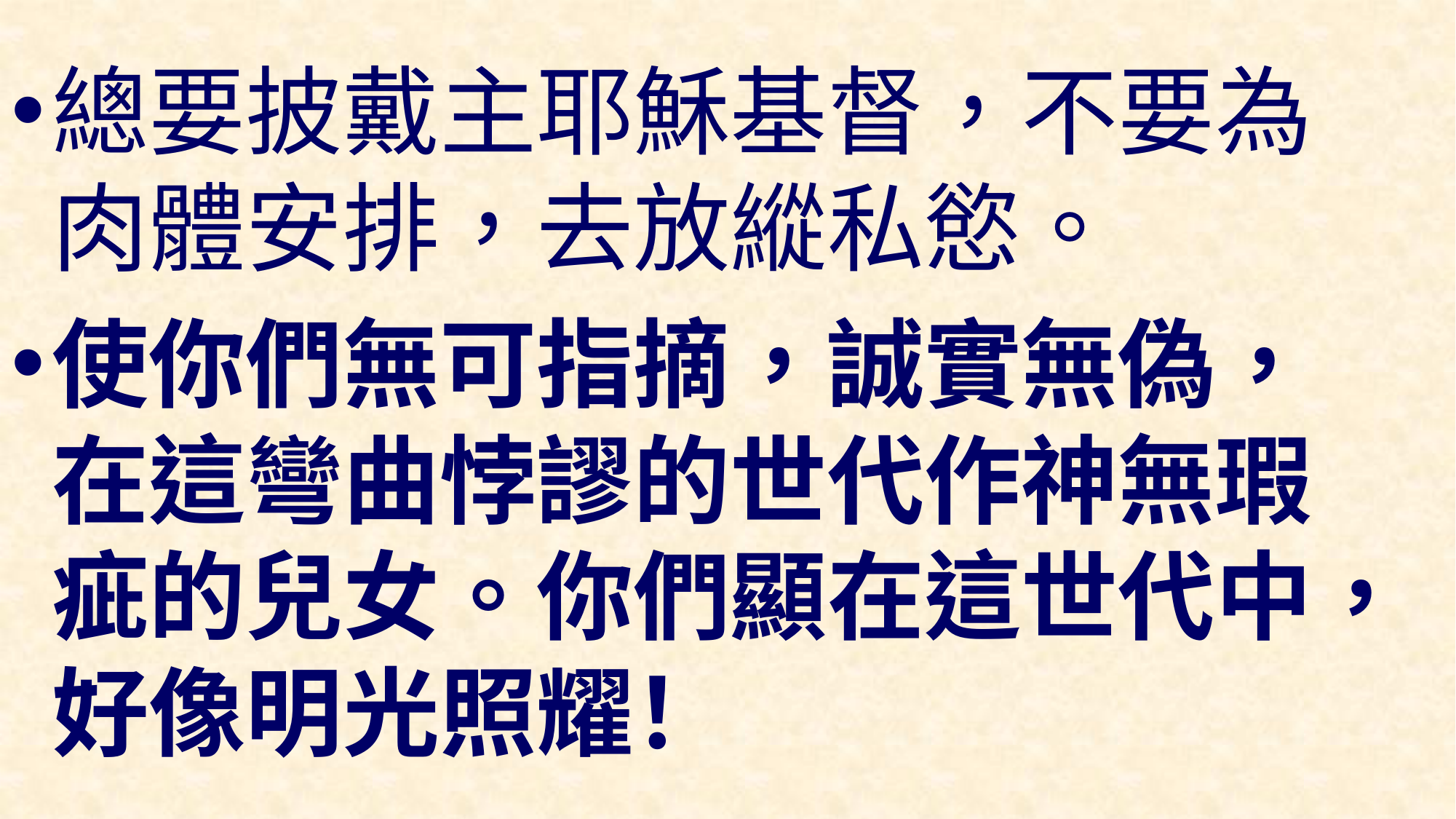

總要披戴主耶穌基督，不要為肉體安排，去放縱私慾。
使你們無可指摘，誠實無偽，在這彎曲悖謬的世代作神無瑕疵的兒女。你們顯在這世代中，好像明光照耀！